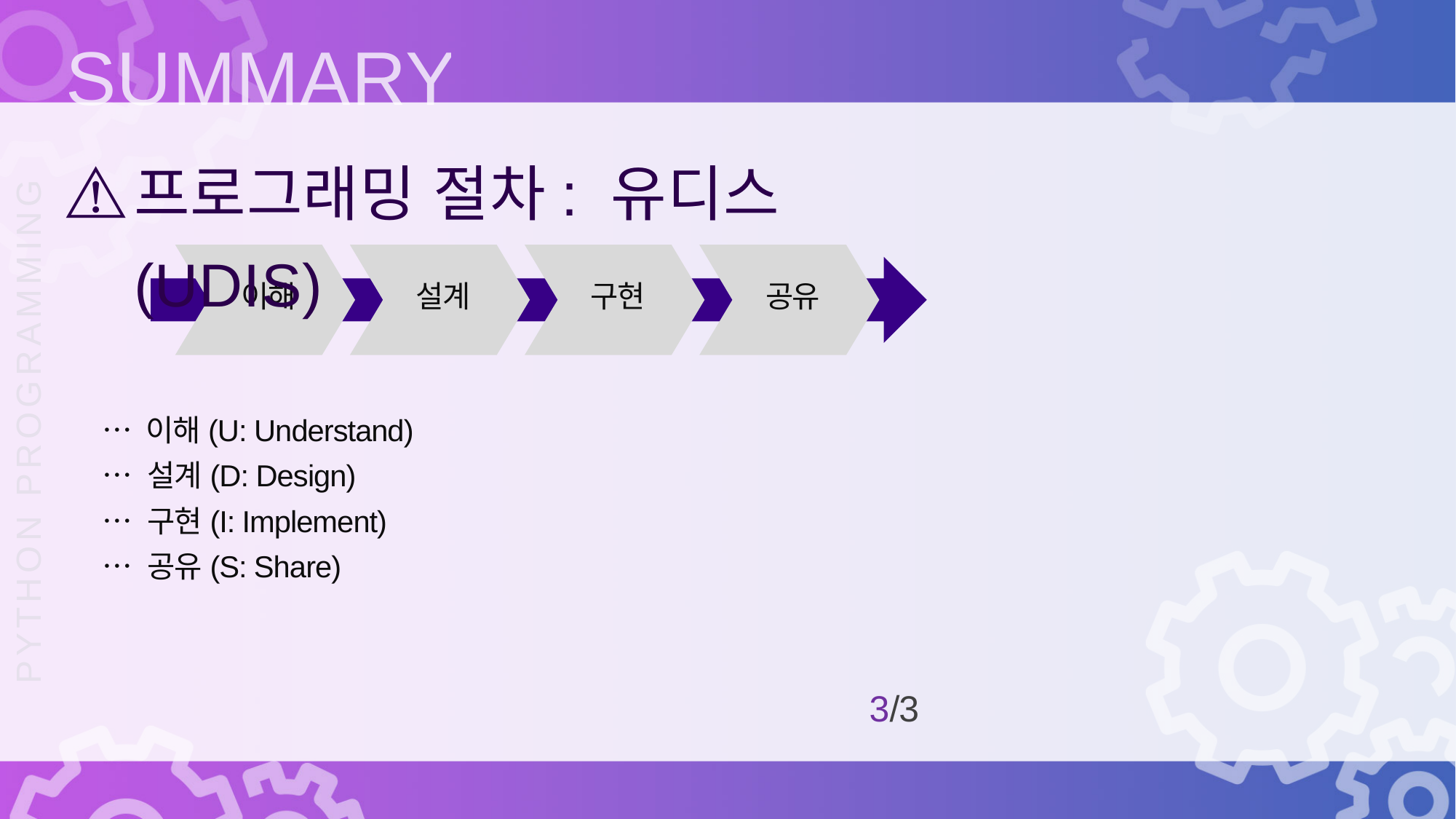

프로그래밍 절차: 유디스(UDIS)

이해

설계

구현

공유

… 이해(U: Understand)
… 설계(D: Design)
… 구현(I: Implement)
… 공유(S: Share)
3/3